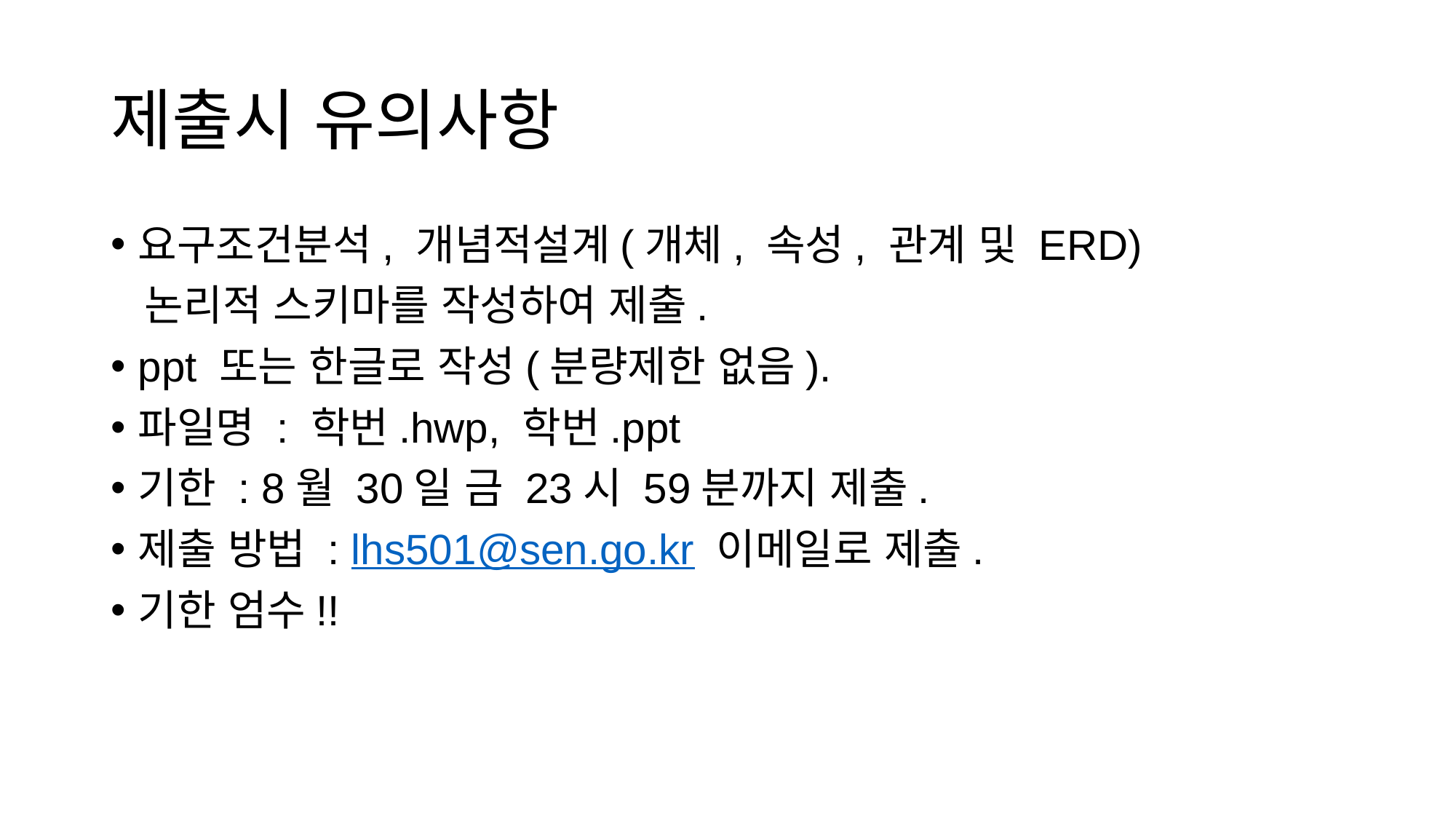

# 제출시 유의사항
요구조건분석, 개념적설계(개체, 속성, 관계 및 ERD)
  논리적 스키마를 작성하여 제출.
ppt 또는 한글로 작성(분량제한 없음).
파일명 : 학번.hwp, 학번.ppt
기한 : 8월 30일 금 23시 59분까지 제출.
제출 방법 : lhs501@sen.go.kr 이메일로 제출.
기한 엄수!!